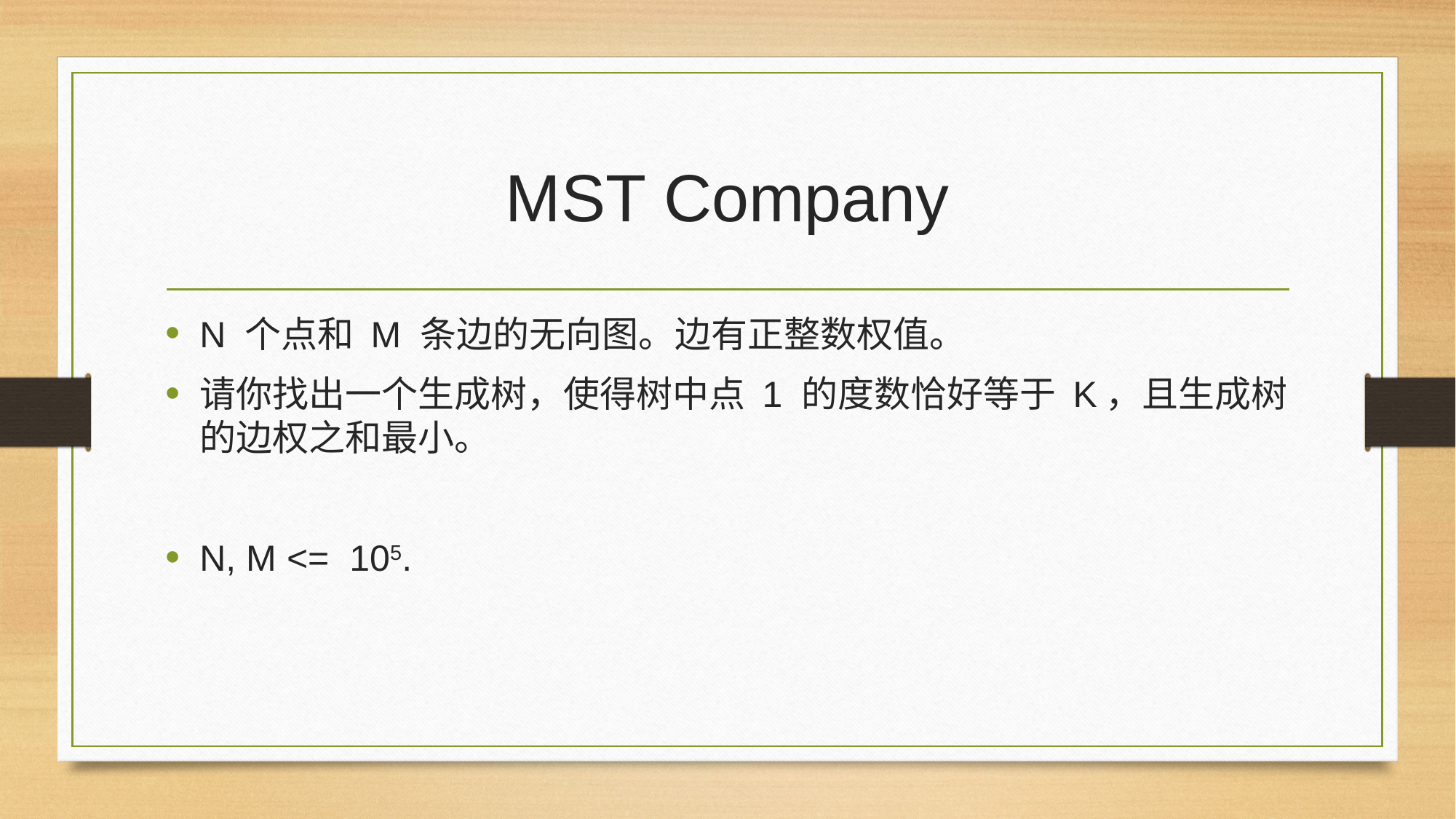

# MST Company
N 个点和 M 条边的无向图。边有正整数权值。
请你找出一个生成树，使得树中点 1 的度数恰好等于 K，且生成树的边权之和最小。

N, M <=  105.